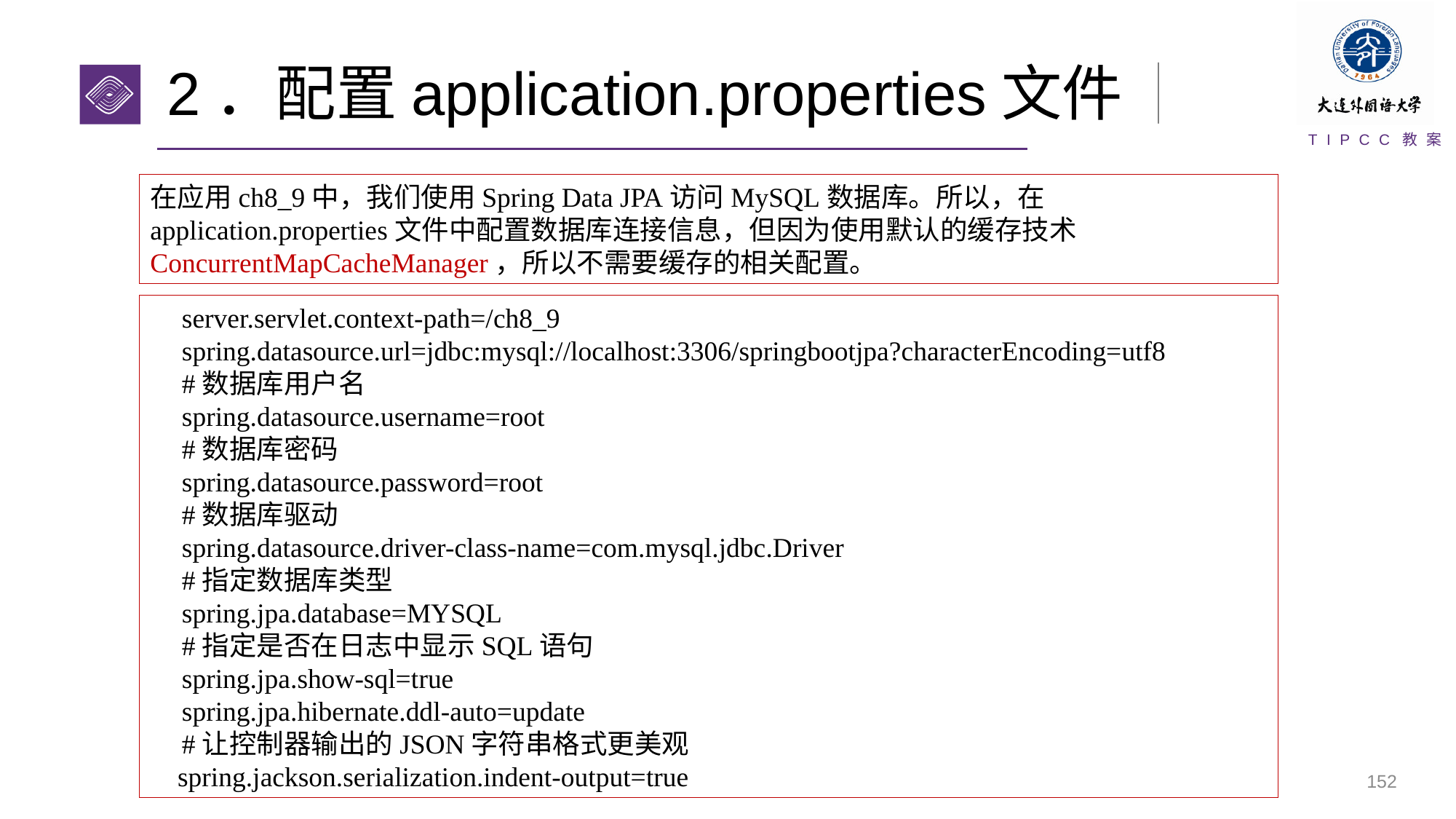

# 2．配置application.properties文件
在应用ch8_9中，我们使用Spring Data JPA访问MySQL数据库。所以，在application.properties文件中配置数据库连接信息，但因为使用默认的缓存技术ConcurrentMapCacheManager，所以不需要缓存的相关配置。
server.servlet.context-path=/ch8_9
spring.datasource.url=jdbc:mysql://localhost:3306/springbootjpa?characterEncoding=utf8
#数据库用户名
spring.datasource.username=root
#数据库密码
spring.datasource.password=root
#数据库驱动
spring.datasource.driver-class-name=com.mysql.jdbc.Driver
#指定数据库类型
spring.jpa.database=MYSQL
#指定是否在日志中显示SQL语句
spring.jpa.show-sql=true
spring.jpa.hibernate.ddl-auto=update
#让控制器输出的JSON字符串格式更美观
    spring.jackson.serialization.indent-output=true
152